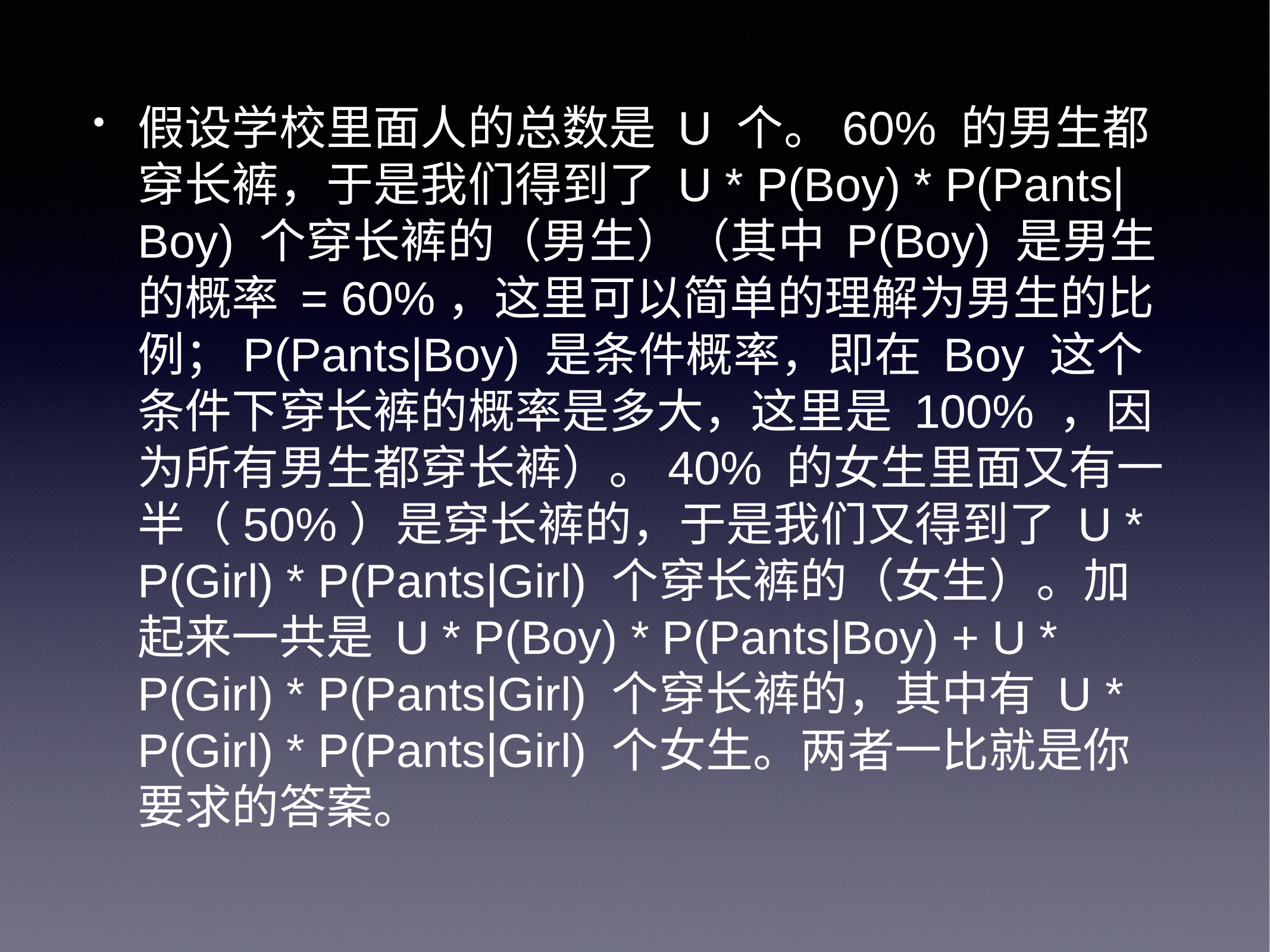

假设学校里面人的总数是 U 个。60% 的男生都穿长裤，于是我们得到了 U * P(Boy) * P(Pants|Boy) 个穿长裤的（男生）（其中 P(Boy) 是男生的概率 = 60%，这里可以简单的理解为男生的比例；P(Pants|Boy) 是条件概率，即在 Boy 这个条件下穿长裤的概率是多大，这里是 100% ，因为所有男生都穿长裤）。40% 的女生里面又有一半（50%）是穿长裤的，于是我们又得到了 U * P(Girl) * P(Pants|Girl) 个穿长裤的（女生）。加起来一共是 U * P(Boy) * P(Pants|Boy) + U * P(Girl) * P(Pants|Girl) 个穿长裤的，其中有 U * P(Girl) * P(Pants|Girl) 个女生。两者一比就是你要求的答案。